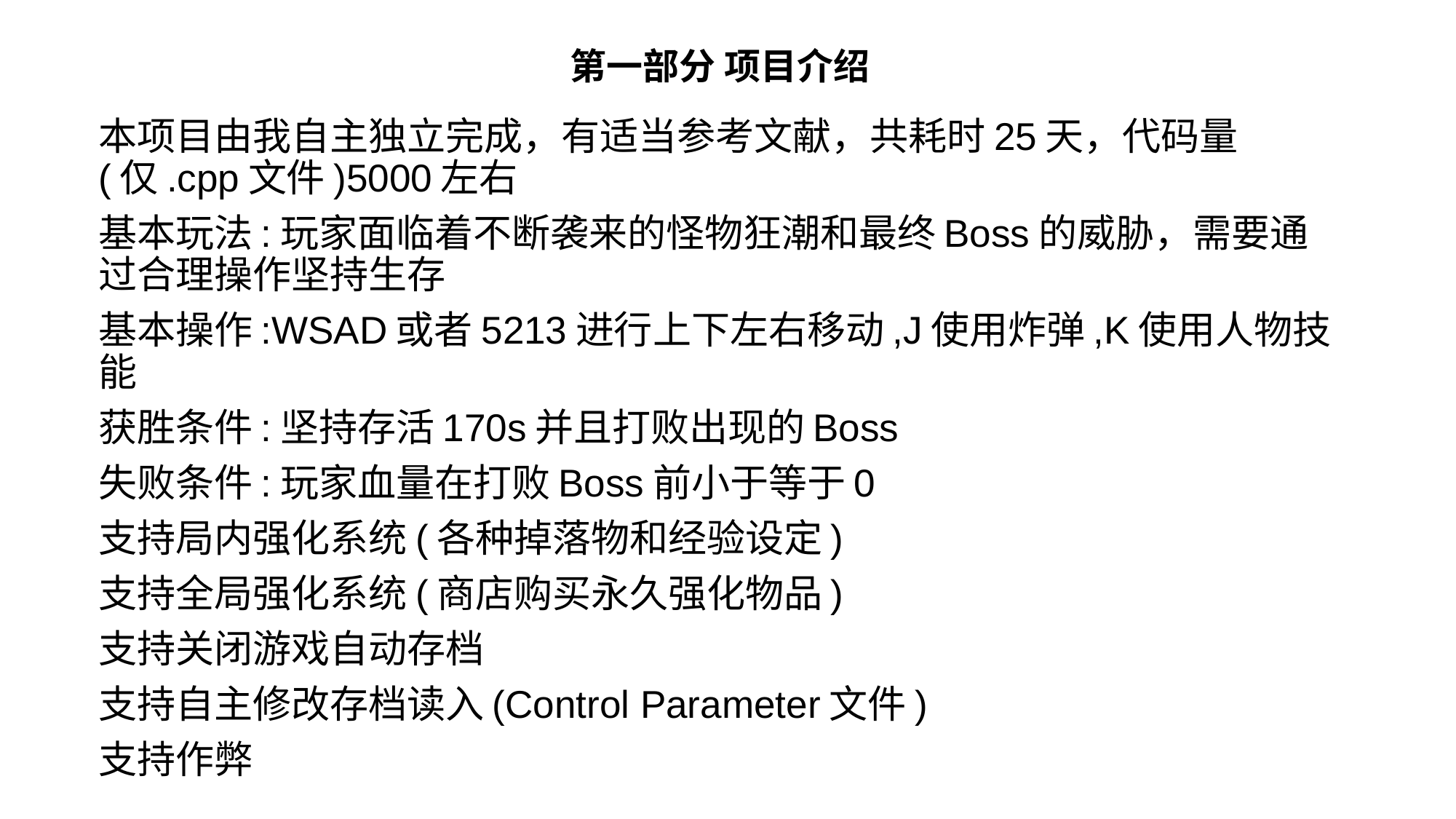

第一部分 项目介绍
本项目由我自主独立完成，有适当参考文献，共耗时25天，代码量(仅.cpp文件)5000左右
基本玩法:玩家面临着不断袭来的怪物狂潮和最终Boss的威胁，需要通过合理操作坚持生存
基本操作:WSAD或者5213进行上下左右移动,J使用炸弹,K使用人物技能
获胜条件:坚持存活170s并且打败出现的Boss
失败条件:玩家血量在打败Boss前小于等于0
支持局内强化系统(各种掉落物和经验设定)
支持全局强化系统(商店购买永久强化物品)
支持关闭游戏自动存档
支持自主修改存档读入(Control Parameter文件)
支持作弊